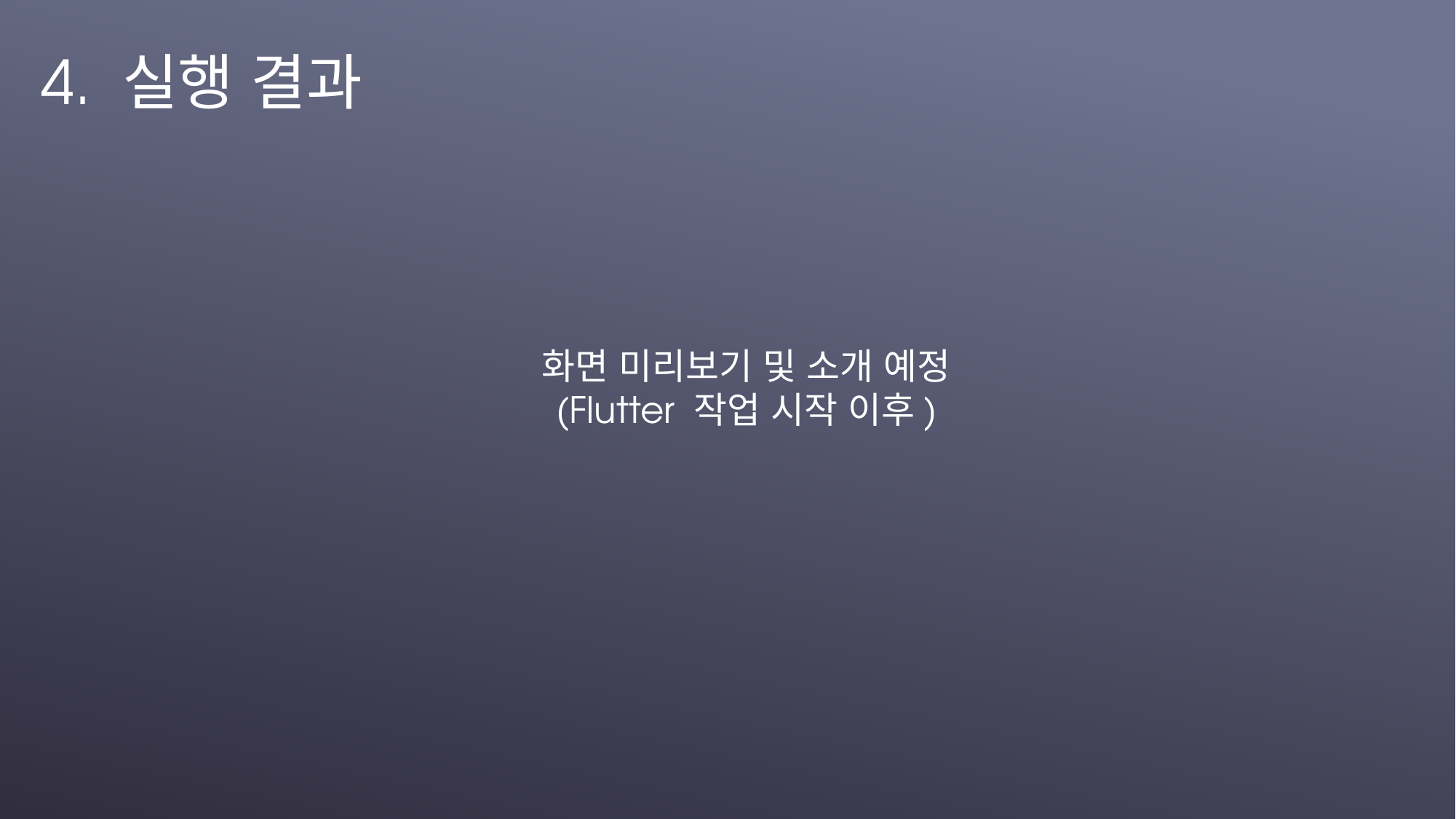

4. 실행 결과
화면 미리보기 및 소개 예정
(Flutter 작업 시작 이후)